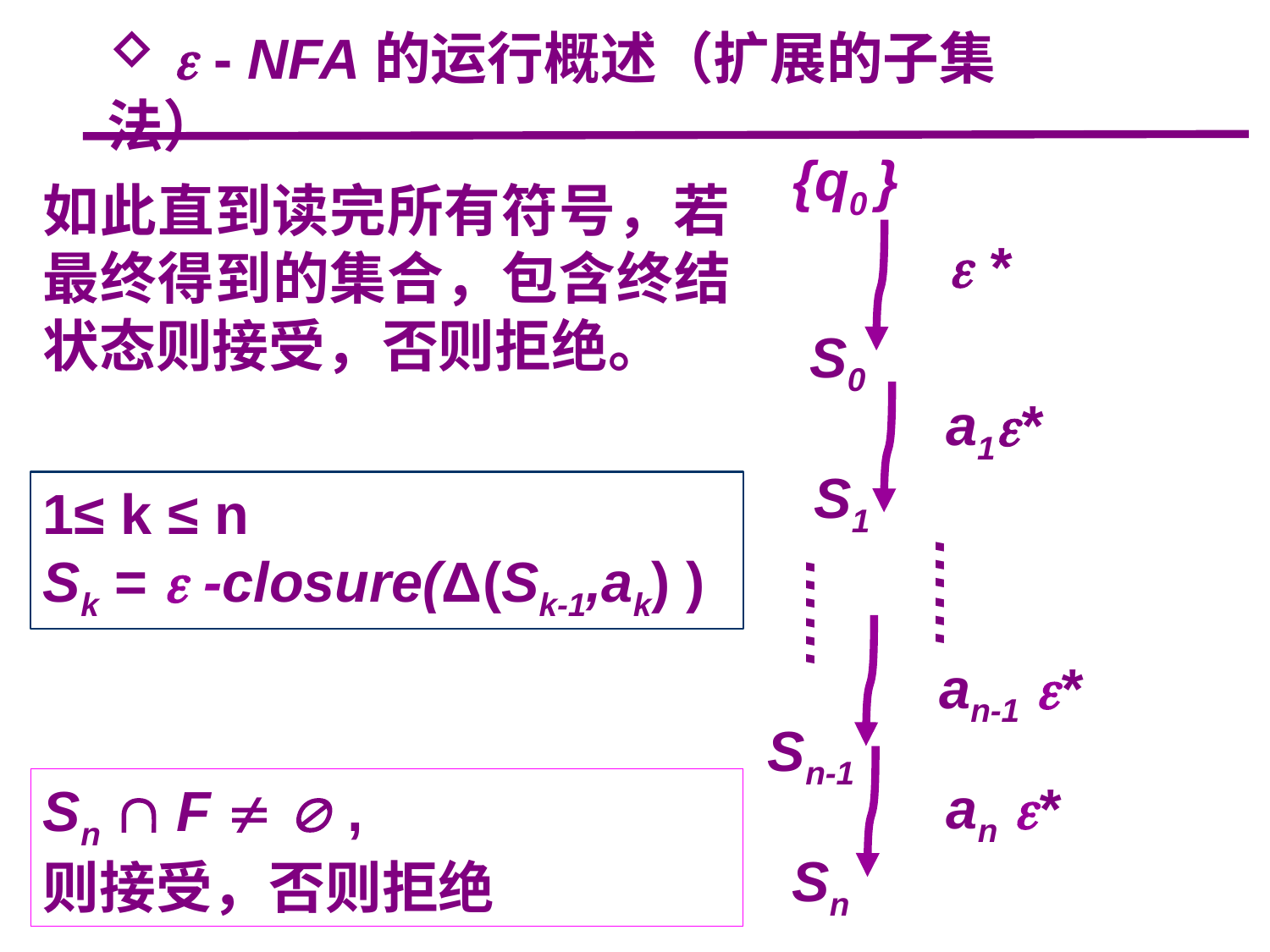

ε - NFA的运行概述（扩展的子集法）
{q0 }
如此直到读完所有符号，若最终得到的集合，包含终结状态则接受，否则拒绝。
ε *
S0
a1ε*

S1
1≤ k ≤ n
Sk = ε -closure(Δ(Sk-1,ak) )
……
……
an-1 ε*
Sn-1
an ε*
Sn
Sn ∩ F ≠ ∅ ,
则接受，否则拒绝